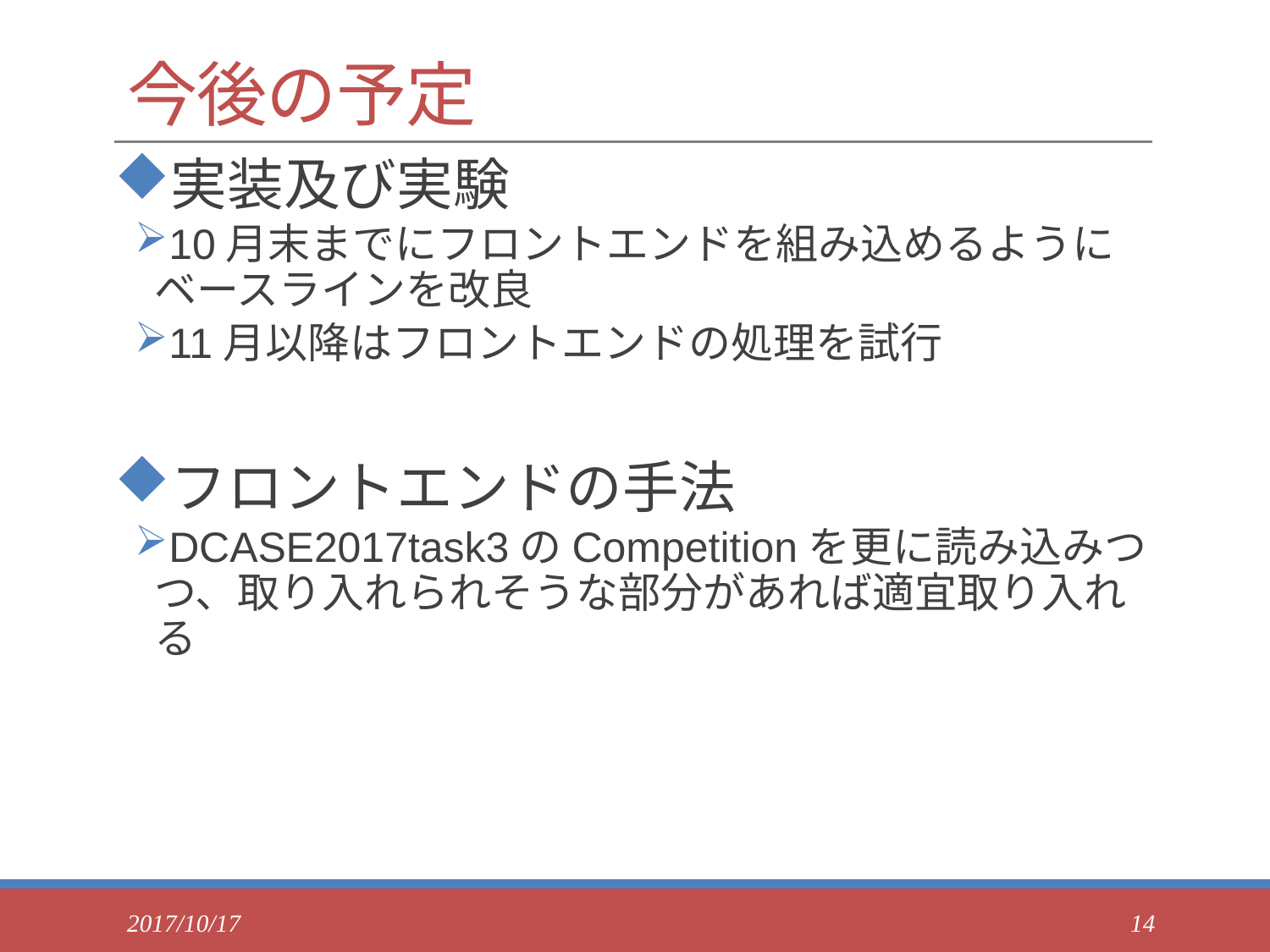

# 今後の予定
実装及び実験
10月末までにフロントエンドを組み込めるようにベースラインを改良
11月以降はフロントエンドの処理を試行

フロントエンドの手法
DCASE2017task3のCompetitionを更に読み込みつつ、取り入れられそうな部分があれば適宜取り入れる
2017/10/17
14